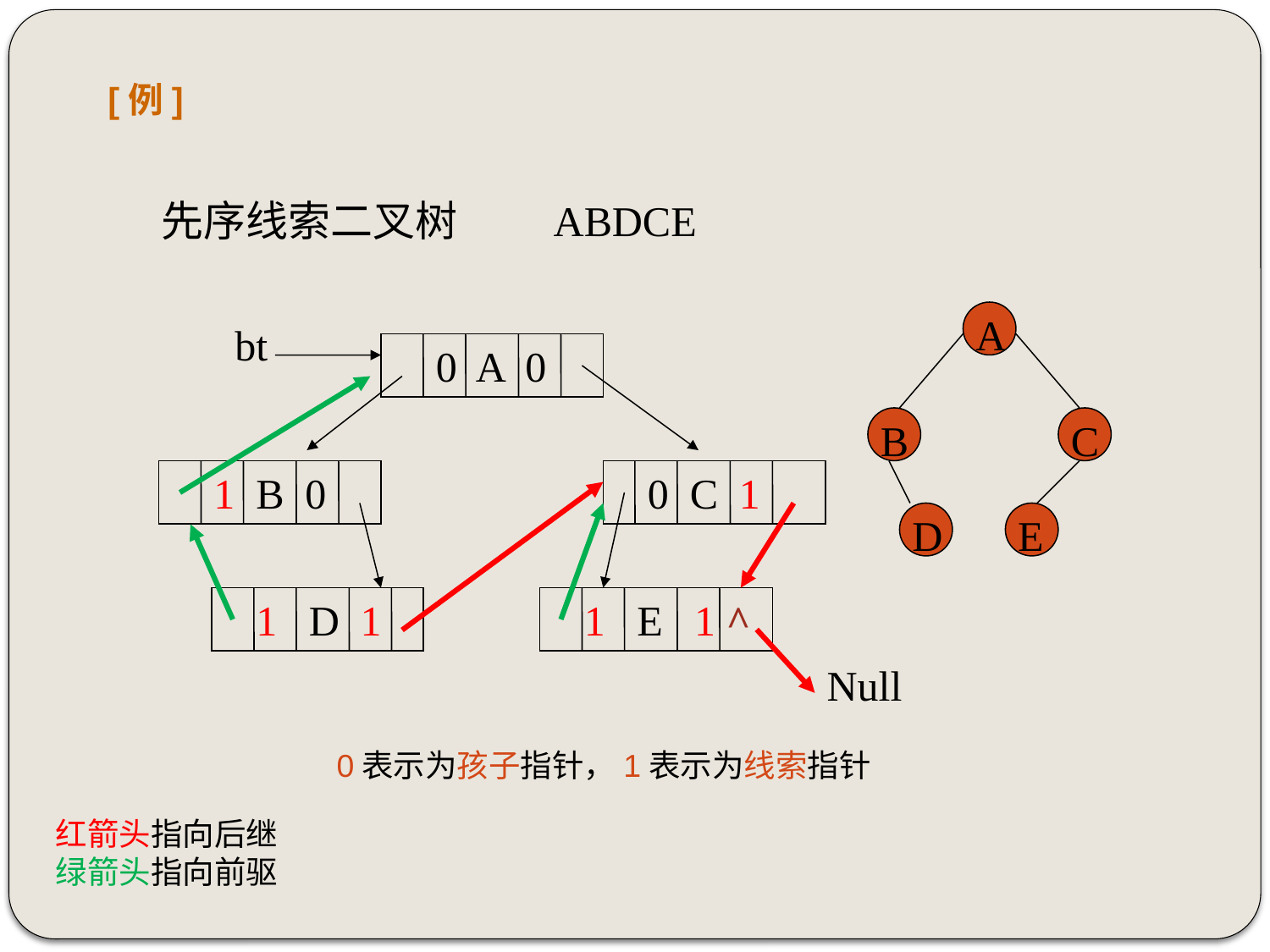

[例]

先序线索二叉树         ABDCE

A
bt
    0  A  0

B

C
    1  B  0

   0  C  1

D

E

   1   D  1

   1   E   1 ^

Null
0表示为孩子指针，1表示为线索指针
红箭头指向后继
绿箭头指向前驱